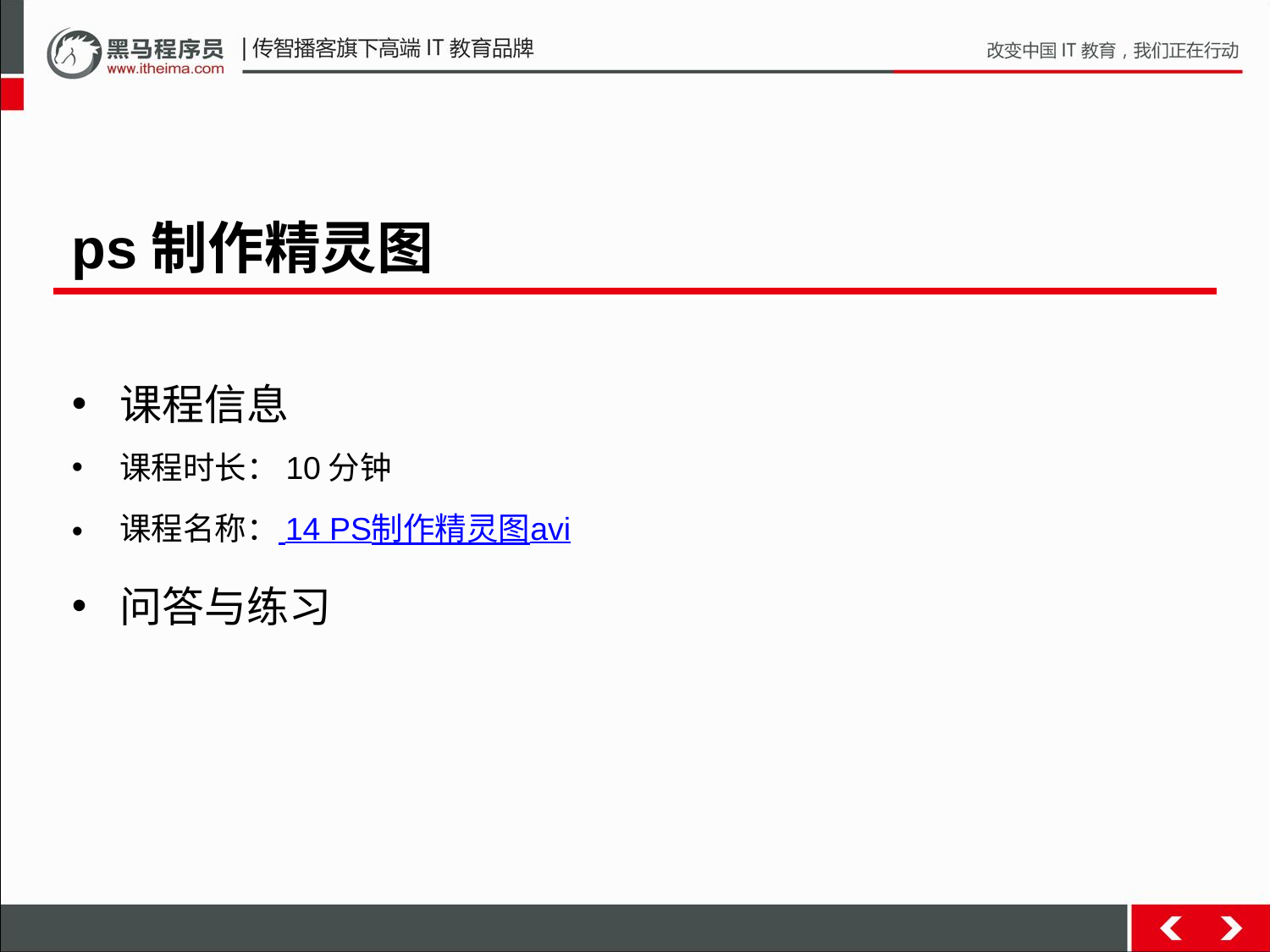

ps制作精灵图
课程信息
课程时长：10分钟
课程名称： 14 PS制作精灵图avi
问答与练习